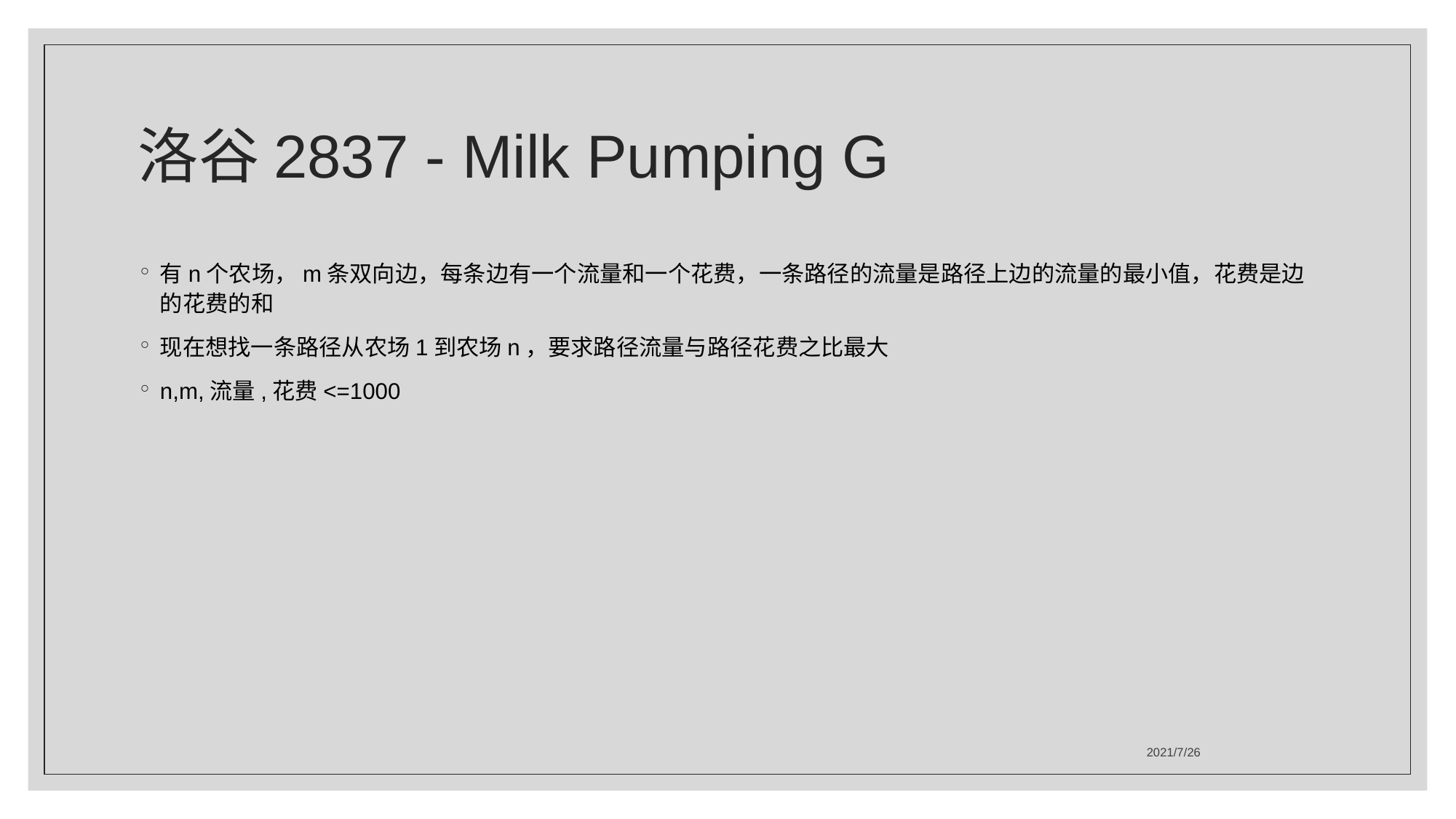

# 洛谷2837 - Milk Pumping G
有n个农场，m条双向边，每条边有一个流量和一个花费，一条路径的流量是路径上边的流量的最小值，花费是边的花费的和
现在想找一条路径从农场1到农场n，要求路径流量与路径花费之比最大
n,m,流量,花费<=1000
2021/7/26